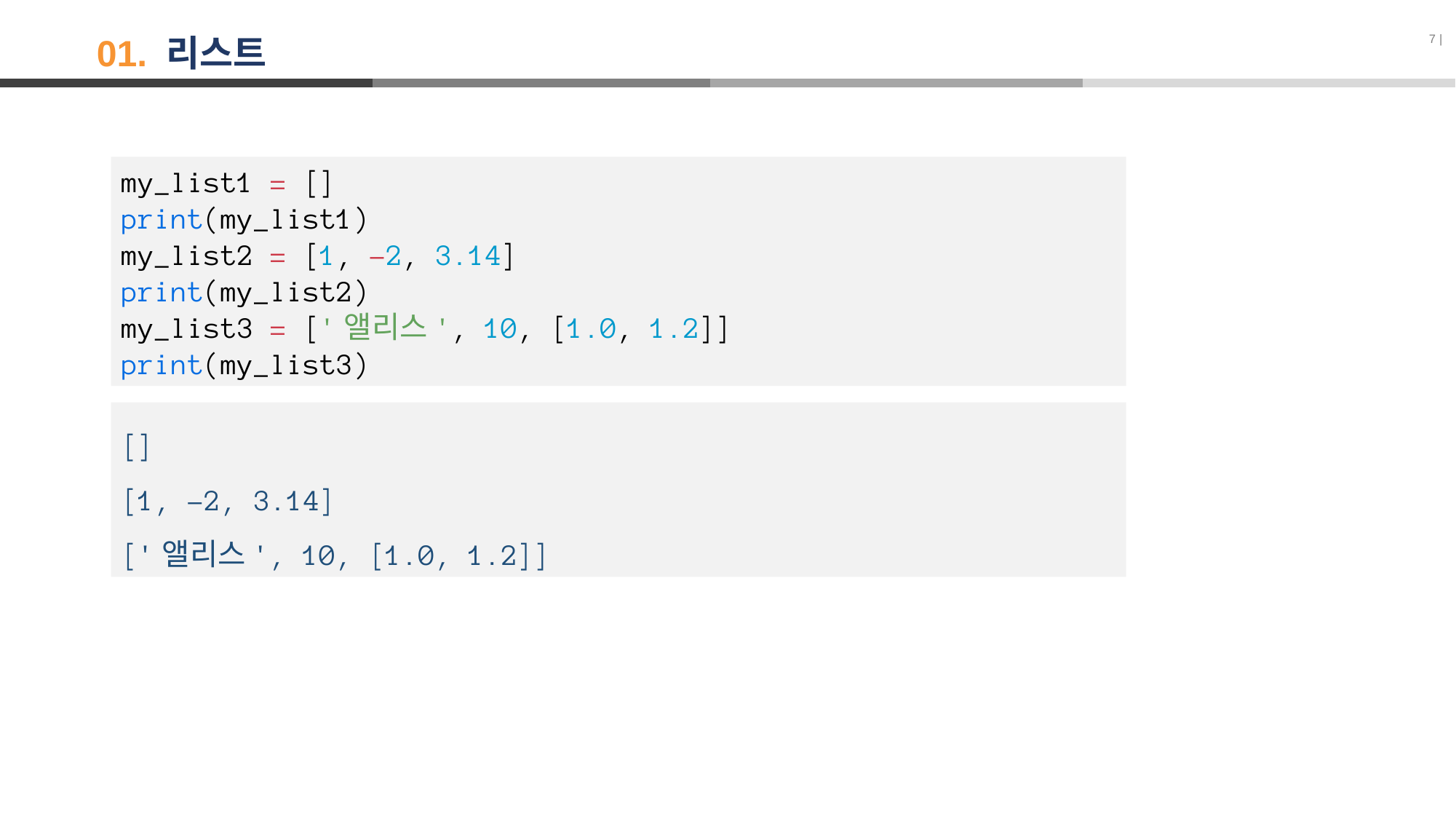

7 |
# 01. 리스트
my_list1 = []
print(my_list1)
my_list2 = [1, -2, 3.14]
print(my_list2)
my_list3 = ['앨리스', 10, [1.0, 1.2]]
print(my_list3)
[]
[1, -2, 3.14]
['앨리스', 10, [1.0, 1.2]]